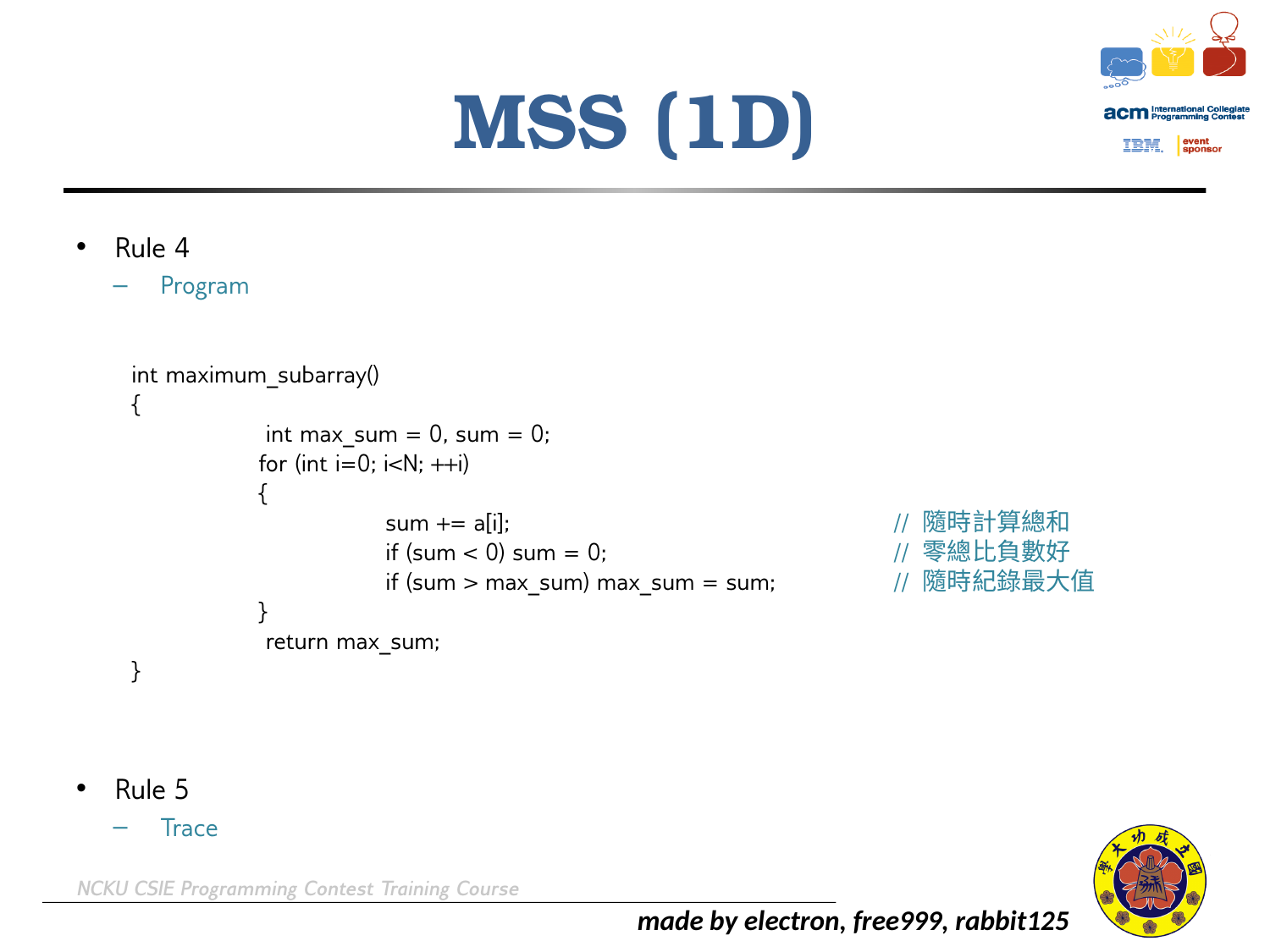

# MSS (1D)
Rule 4
Program

Rule 5
Trace

int maximum_subarray()
{
	 int max_sum = 0, sum = 0;
	for (int i=0; i<N; ++i)
	{
		sum += a[i];                              	           	// 隨時計算總和			if (sum < 0) sum = 0;    		           	// 零總比負數好
        	 	if (sum > max_sum) max_sum = sum;   	// 隨時紀錄最大值
	}
	 return max_sum;
}
NCKU CSIE Programming Contest Training Course